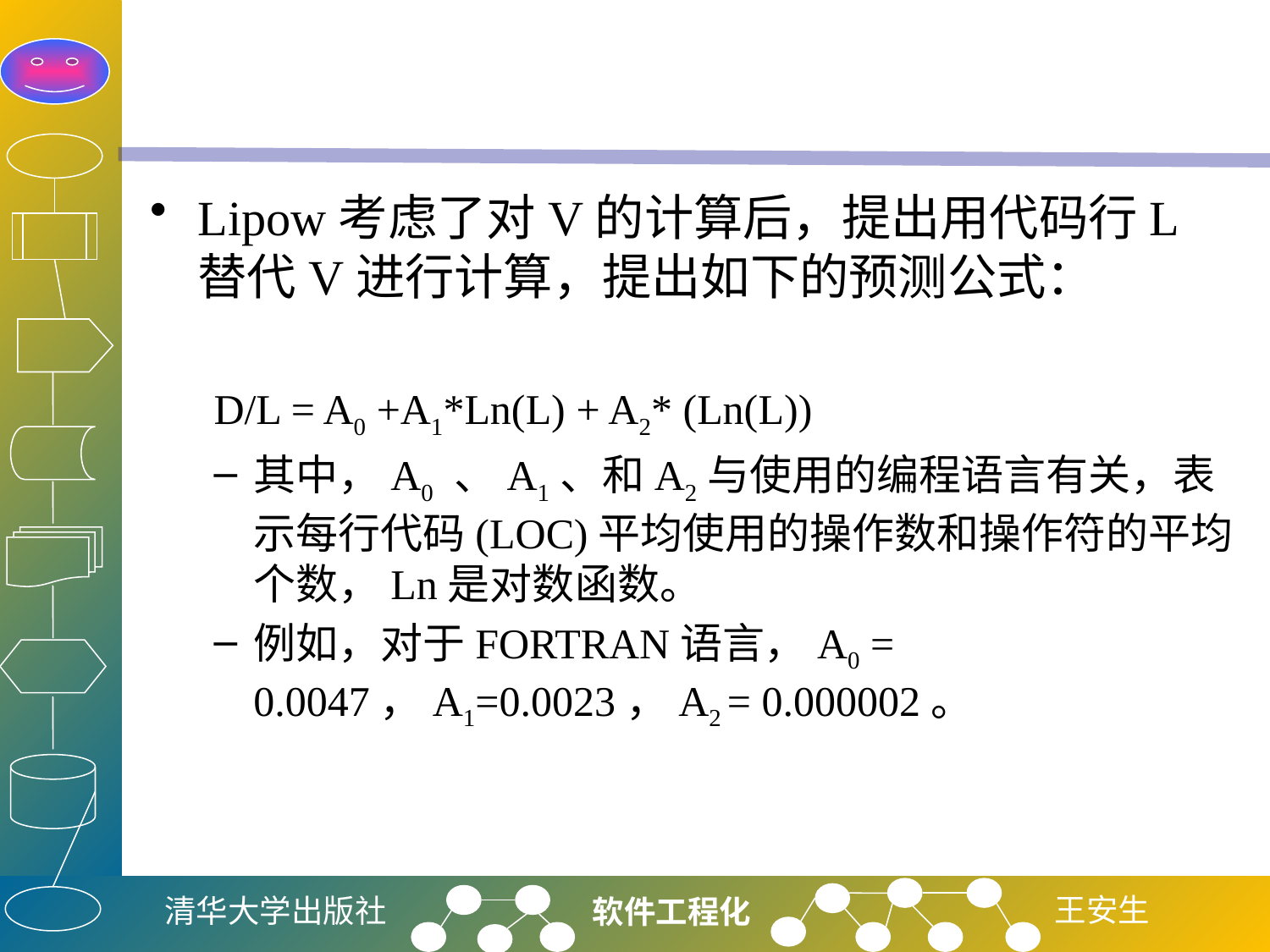

#
Lipow考虑了对V的计算后，提出用代码行L替代V进行计算，提出如下的预测公式：

D/L = A0 +A1*Ln(L) + A2* (Ln(L))
其中，A0 、A1、和A2与使用的编程语言有关，表示每行代码(LOC)平均使用的操作数和操作符的平均个数，Ln是对数函数。
例如，对于FORTRAN语言，A0 = 0.0047，A1=0.0023，A2 = 0.000002。